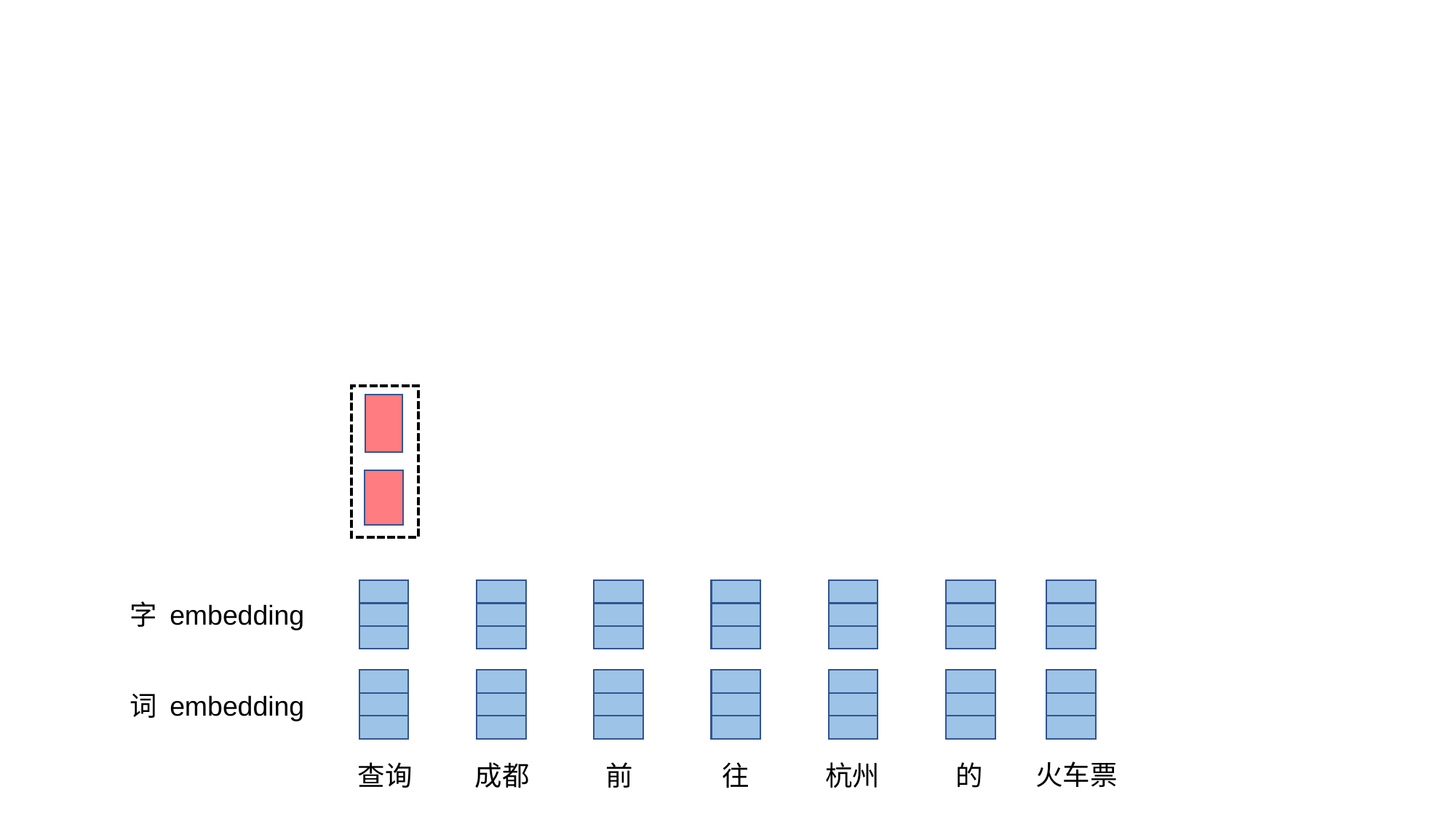

字 embedding

词 embedding

火车票
查询
成都
前
往
杭州
的